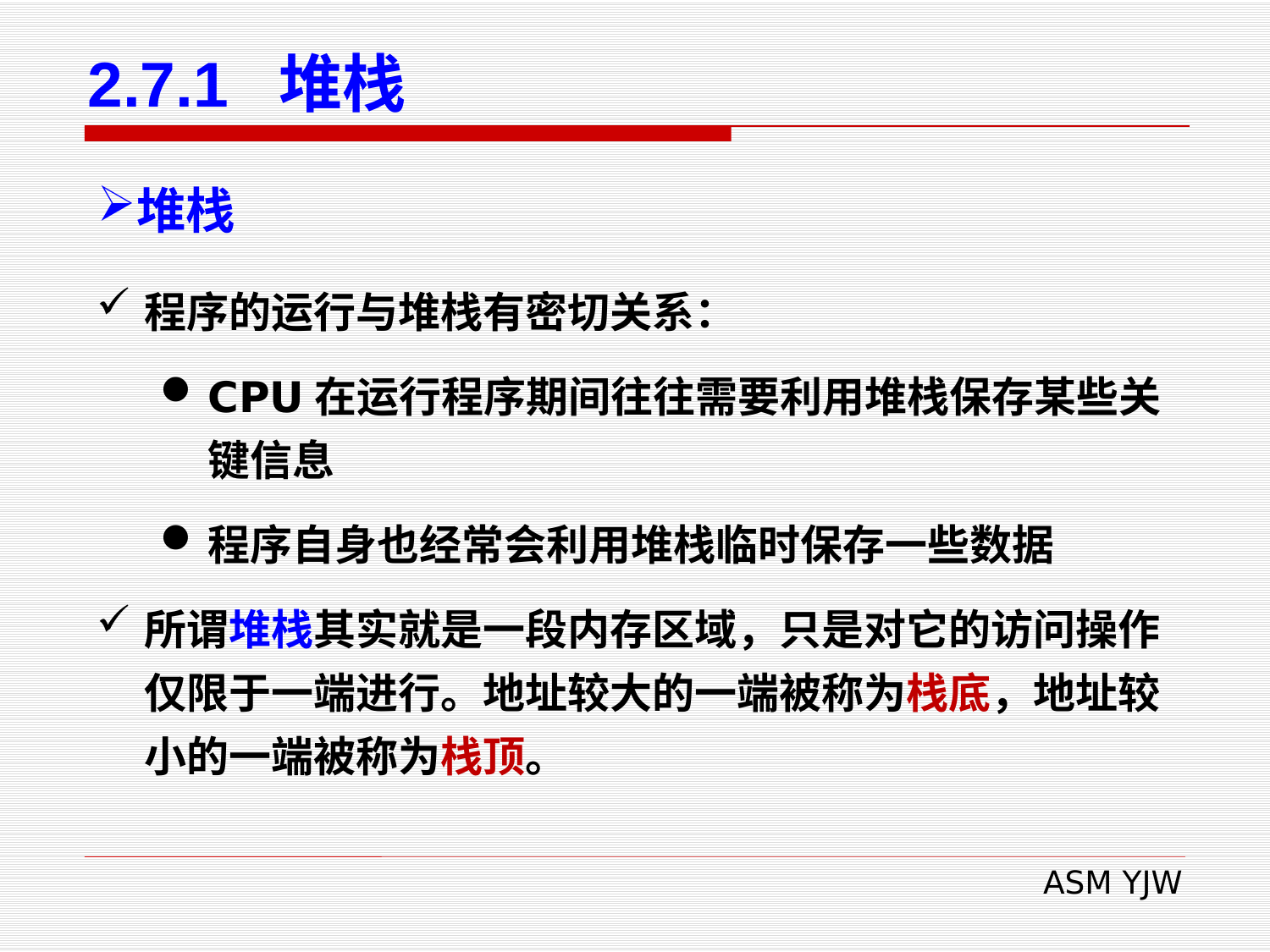

# 2.7.1  堆栈
堆栈
程序的运行与堆栈有密切关系：
CPU在运行程序期间往往需要利用堆栈保存某些关键信息
程序自身也经常会利用堆栈临时保存一些数据
所谓堆栈其实就是一段内存区域，只是对它的访问操作仅限于一端进行。地址较大的一端被称为栈底，地址较小的一端被称为栈顶。